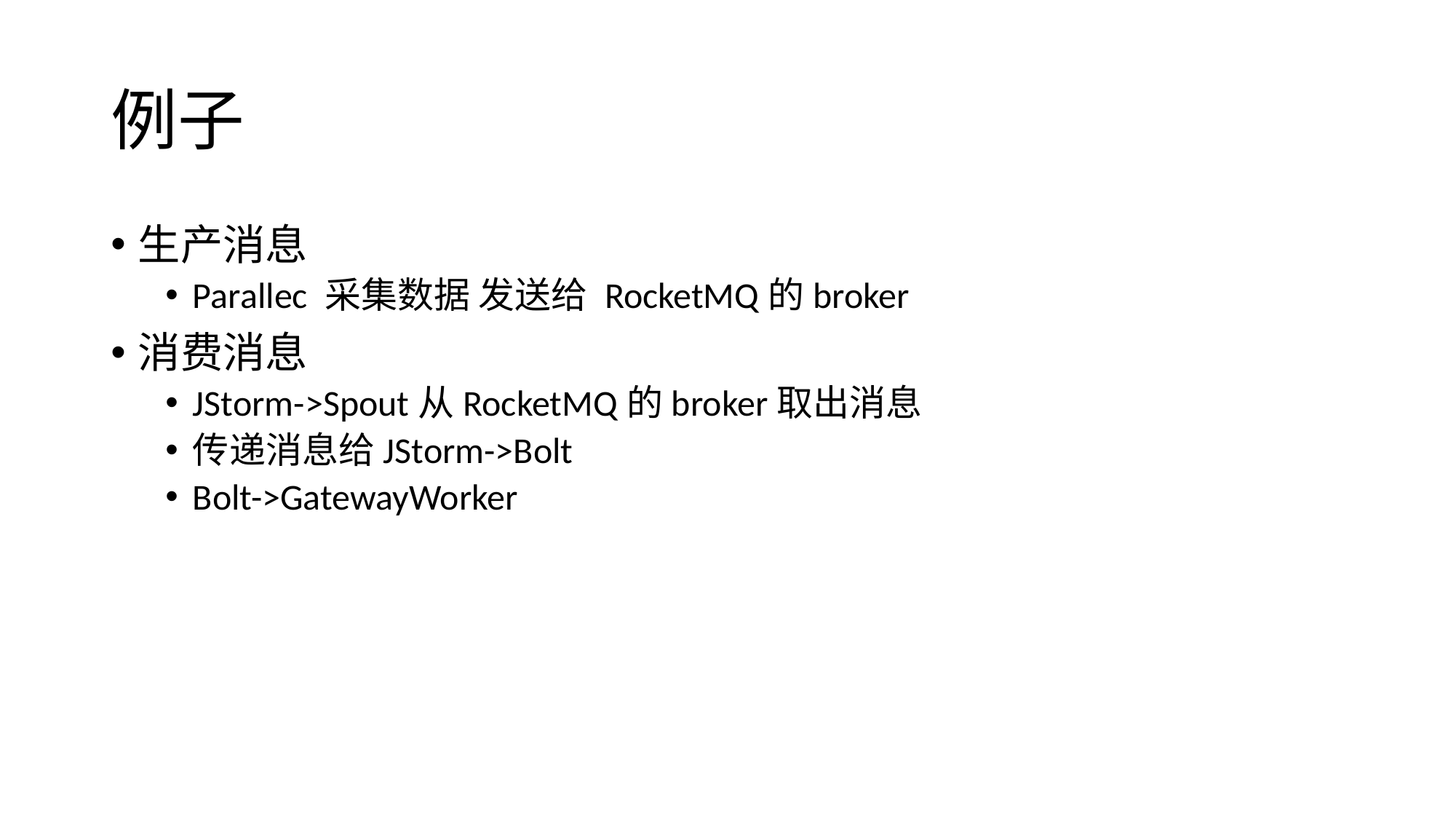

# 例子
生产消息
Parallec 采集数据 发送给 RocketMQ的broker
消费消息
JStorm->Spout从RocketMQ的broker取出消息
传递消息给JStorm->Bolt
Bolt->GatewayWorker